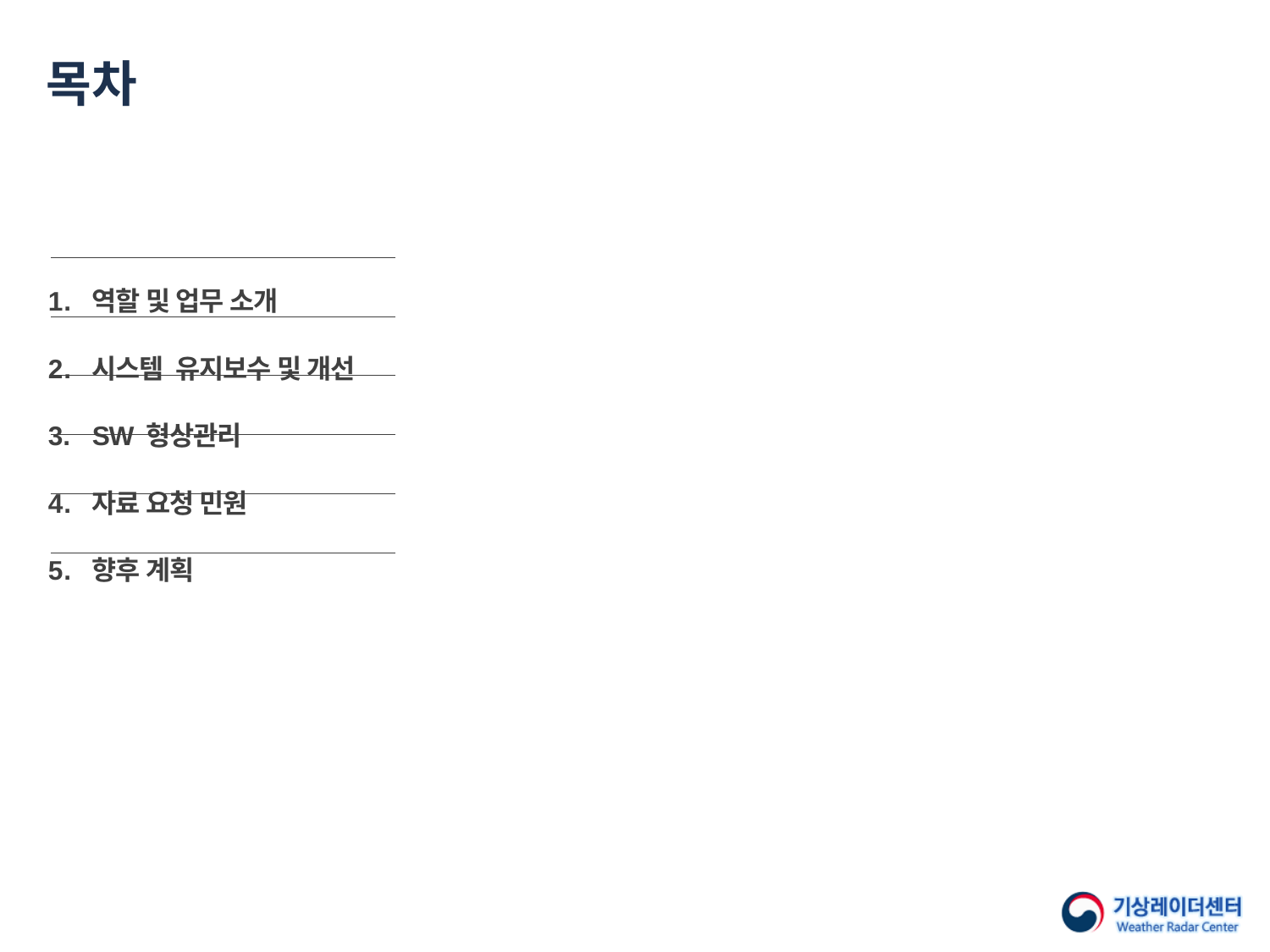

# 목차
역할 및 업무 소개
시스템  유지보수 및 개선
SW 형상관리
자료 요청 민원
향후 계획